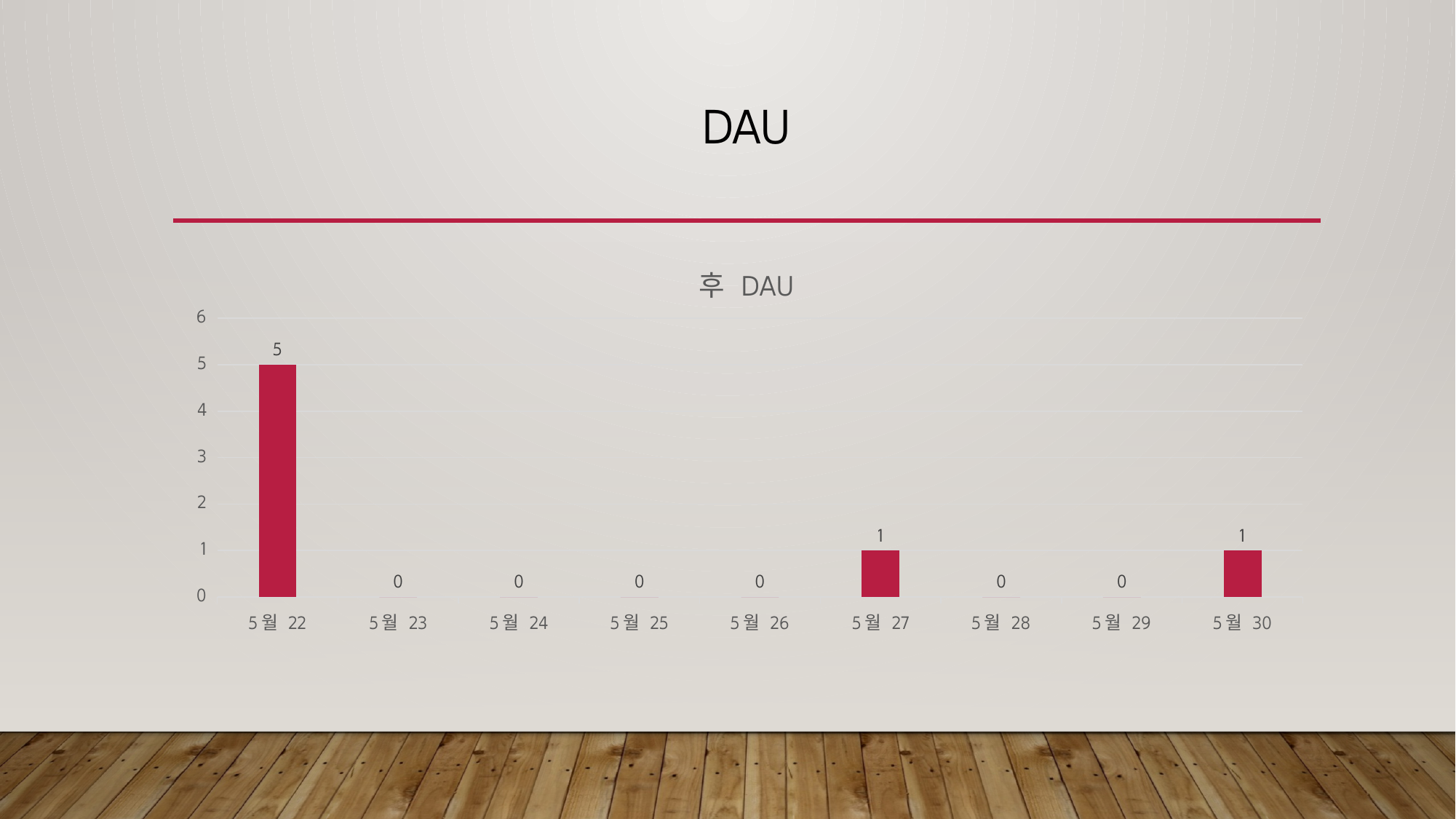

# DAU

### Chart: 후 DAU

| Category | 계열 1 |
|---|---|
| 5월 22 | 5.0 |
| 5월 23 | 0.0 |
| 5월 24 | 0.0 |
| 5월 25 | 0.0 |
| 5월 26 | 0.0 |
| 5월 27 | 1.0 |
| 5월 28 | 0.0 |
| 5월 29 | 0.0 |
| 5월 30 | 1.0 |